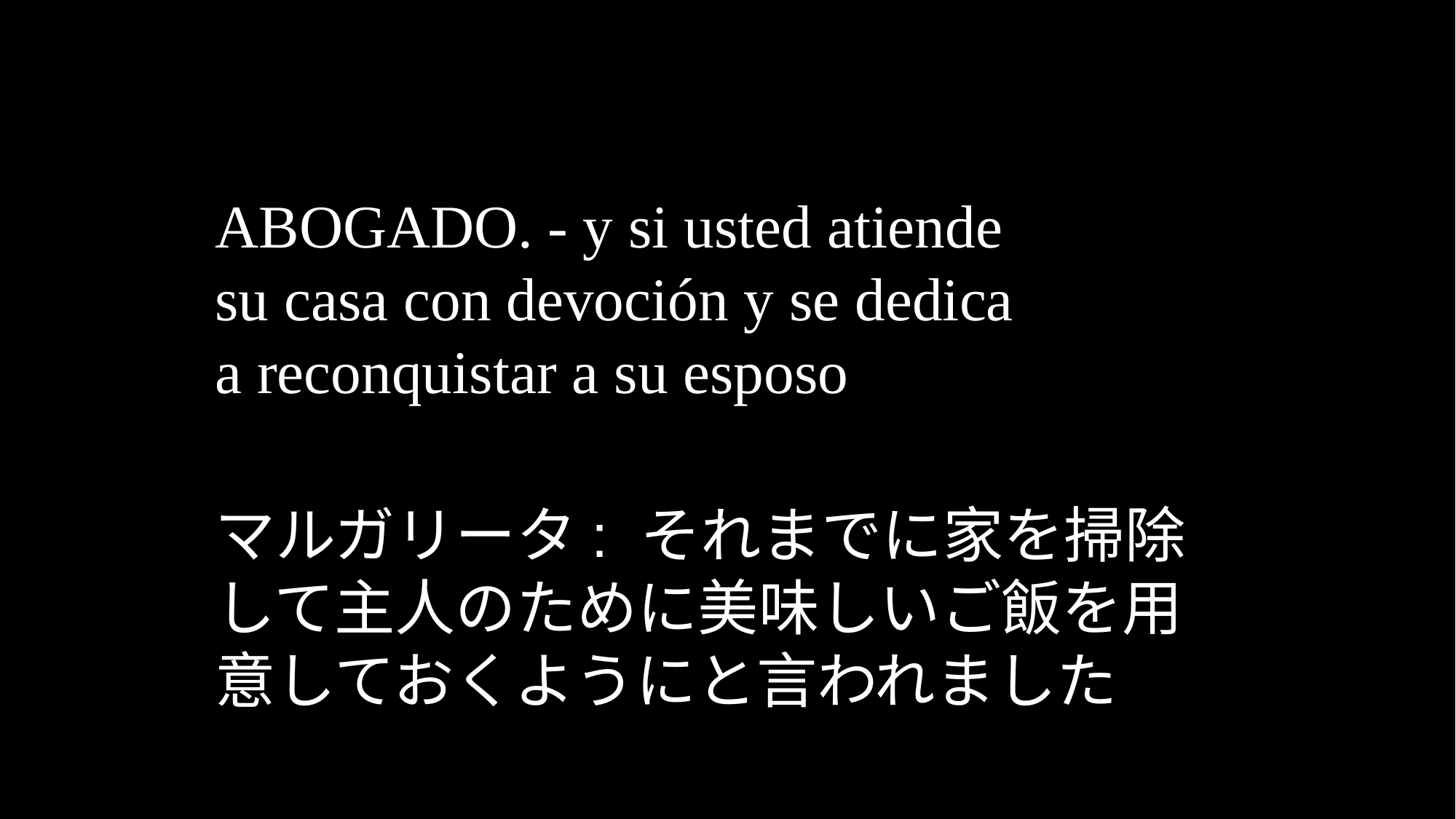

ABOGADO. - y si usted atiende su casa con devoción y se dedica a reconquistar a su esposo

マルガリータ: それまでに家を掃除して主人のために美味しいご飯を用意しておくようにと言われました